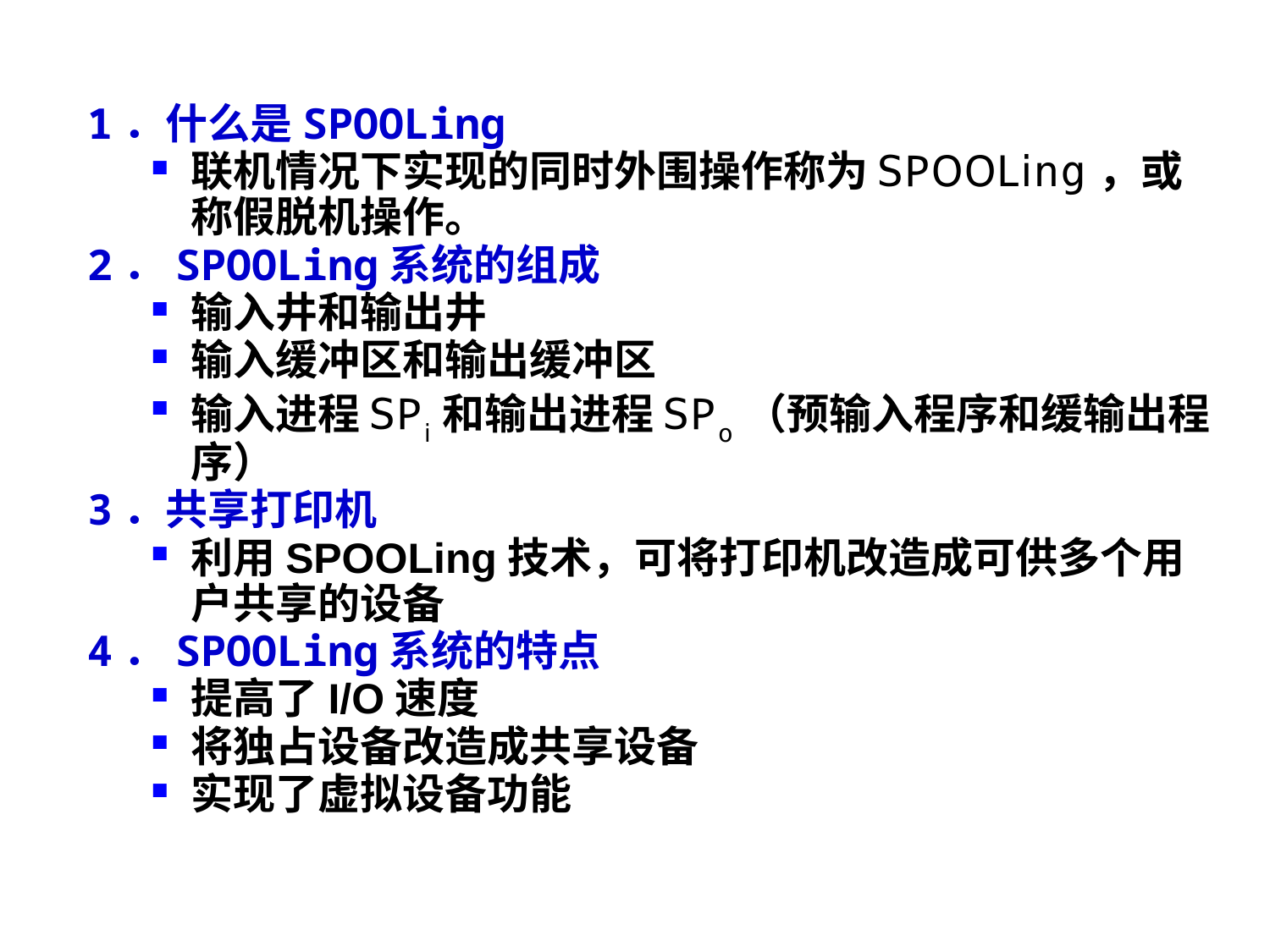

1．什么是SPOOLing
联机情况下实现的同时外围操作称为SPOOLing，或称假脱机操作。
2．SPOOLing系统的组成
输入井和输出井
输入缓冲区和输出缓冲区
输入进程SPi和输出进程SPo（预输入程序和缓输出程序）
3．共享打印机
利用SPOOLing技术，可将打印机改造成可供多个用户共享的设备
4．SPOOLing系统的特点
提高了I/O速度
将独占设备改造成共享设备
实现了虚拟设备功能
73